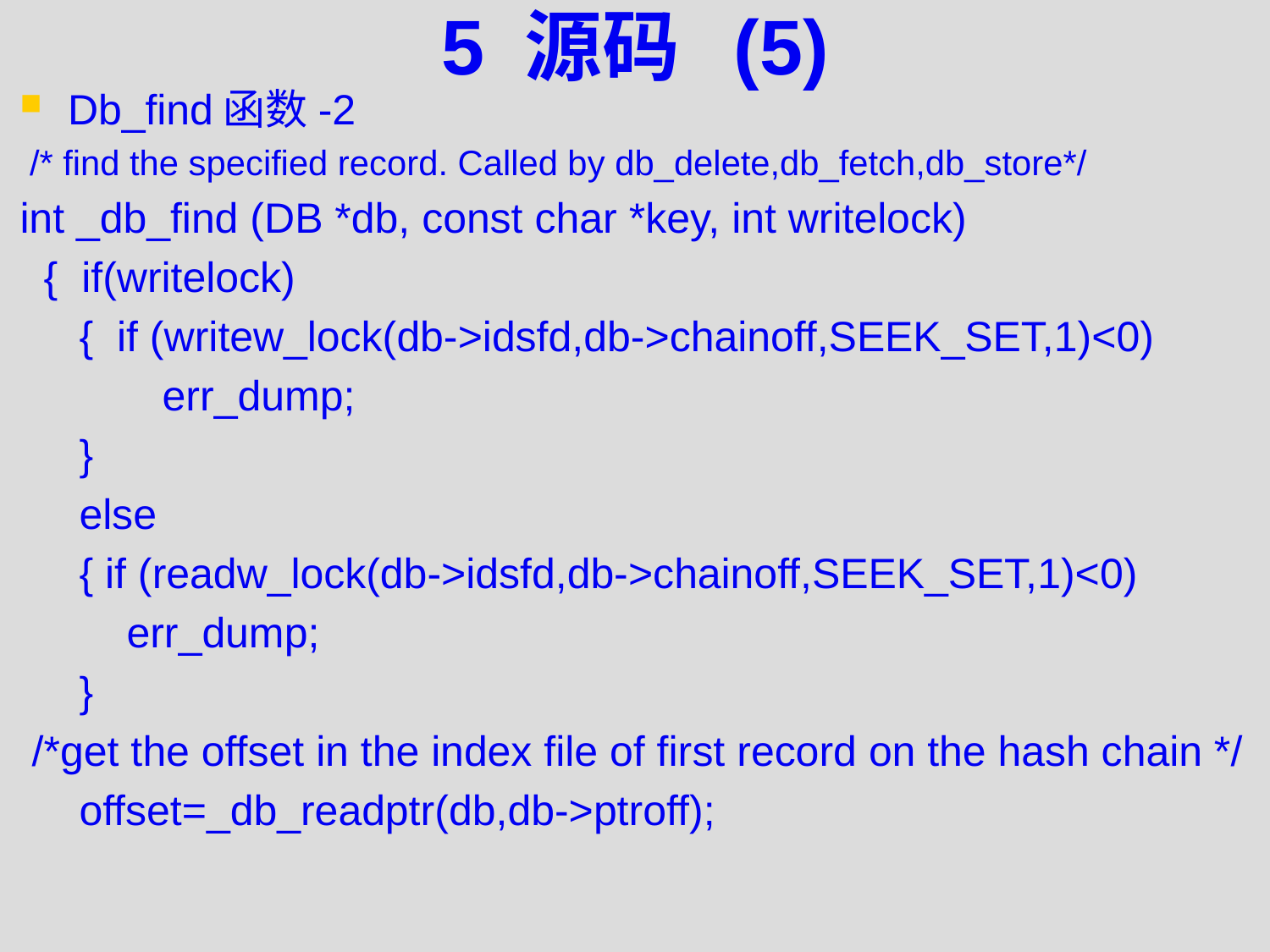

# 5 源码  (5)
Db_find函数-2
 /* find the specified record. Called by db_delete,db_fetch,db_store*/
int _db_find (DB *db, const char *key, int writelock)
  {  if(writelock)
     {  if (writew_lock(db->idsfd,db->chainoff,SEEK_SET,1)<0)
            err_dump;
     }
     else
     { if (readw_lock(db->idsfd,db->chainoff,SEEK_SET,1)<0)
         err_dump;
     }
 /*get the offset in the index file of first record on the hash chain */
     offset=_db_readptr(db,db->ptroff);